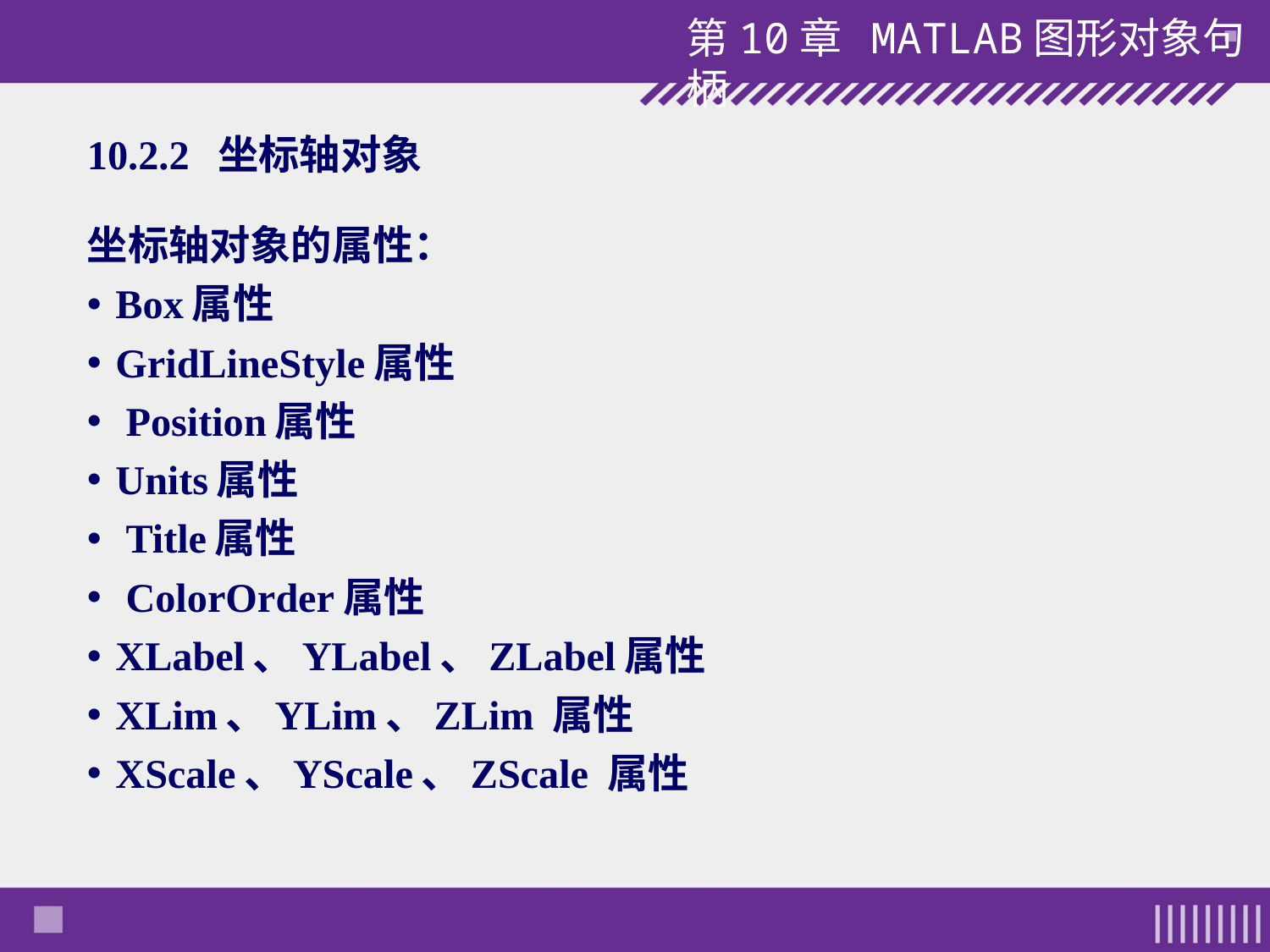

10.2.2  坐标轴对象

坐标轴对象的属性：
Box属性
GridLineStyle属性
 Position属性
Units属性
 Title属性
 ColorOrder属性
XLabel、YLabel、ZLabel属性
XLim、YLim、ZLim 属性
XScale、YScale、ZScale 属性